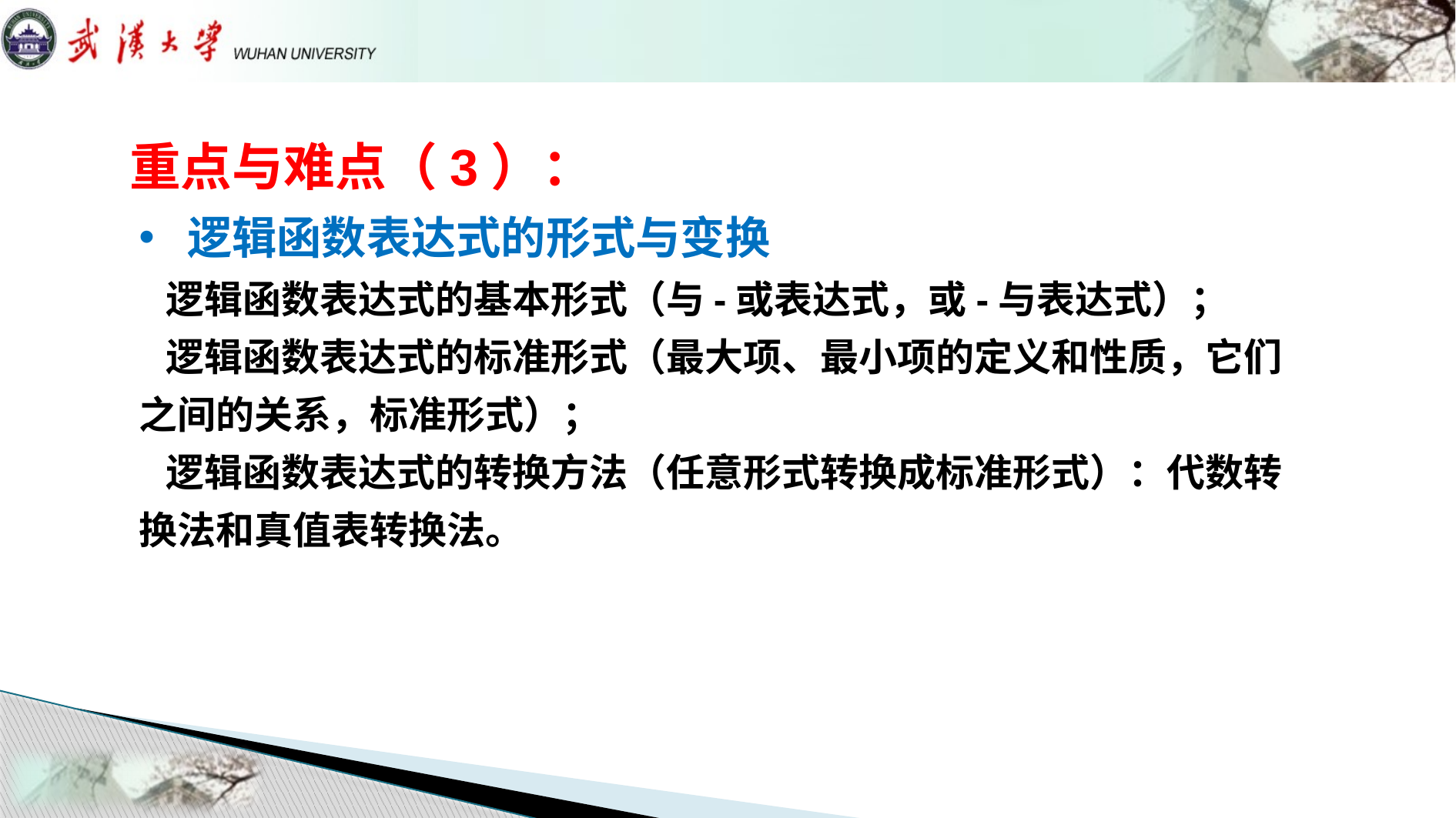

# 重点与难点（3）：
 逻辑函数表达式的形式与变换
  逻辑函数表达式的基本形式（与-或表达式，或-与表达式）；
  逻辑函数表达式的标准形式（最大项、最小项的定义和性质，它们之间的关系，标准形式）；
  逻辑函数表达式的转换方法（任意形式转换成标准形式）：代数转换法和真值表转换法。